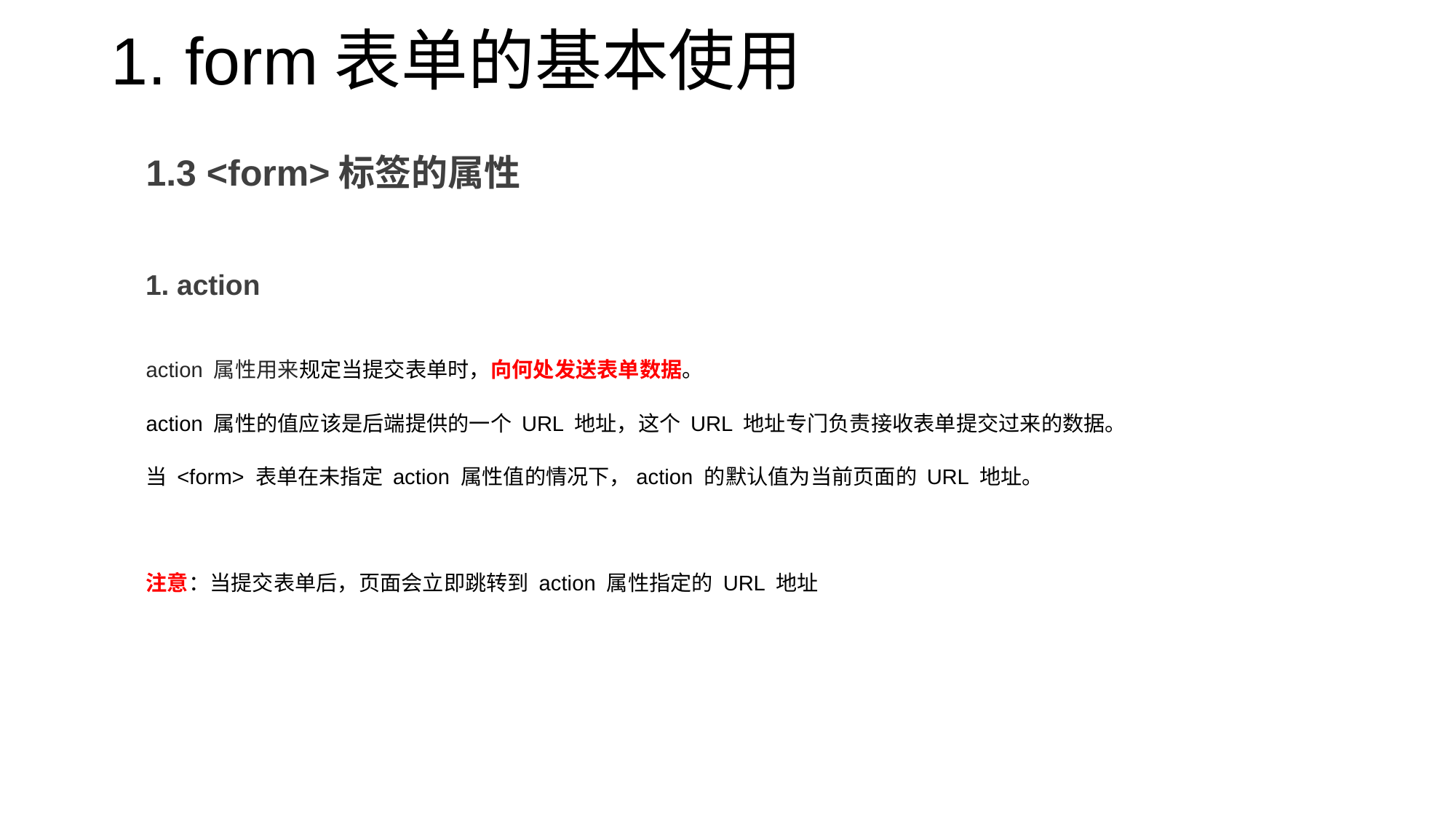

# 1. form表单的基本使用
1.3 <form>标签的属性
1. action
action 属性用来规定当提交表单时，向何处发送表单数据。
action 属性的值应该是后端提供的一个 URL 地址，这个 URL 地址专门负责接收表单提交过来的数据。
当 <form> 表单在未指定 action 属性值的情况下，action 的默认值为当前页面的 URL 地址。

注意：当提交表单后，页面会立即跳转到 action 属性指定的 URL 地址